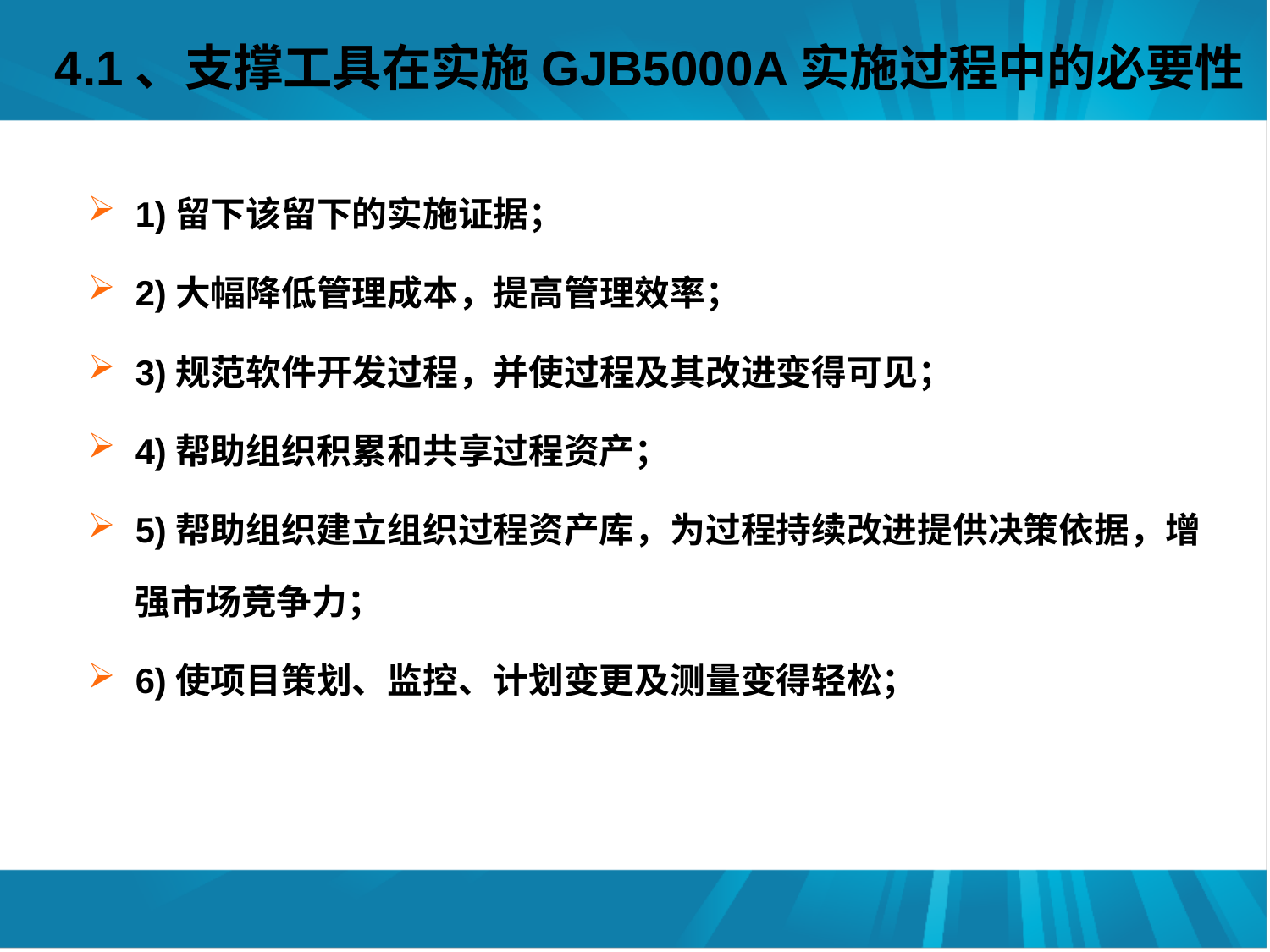

# 4.1、支撑工具在实施GJB5000A实施过程中的必要性
1)留下该留下的实施证据；
2)大幅降低管理成本，提高管理效率；
3)规范软件开发过程，并使过程及其改进变得可见；
4)帮助组织积累和共享过程资产；
5)帮助组织建立组织过程资产库，为过程持续改进提供决策依据，增强市场竞争力；
6)使项目策划、监控、计划变更及测量变得轻松；